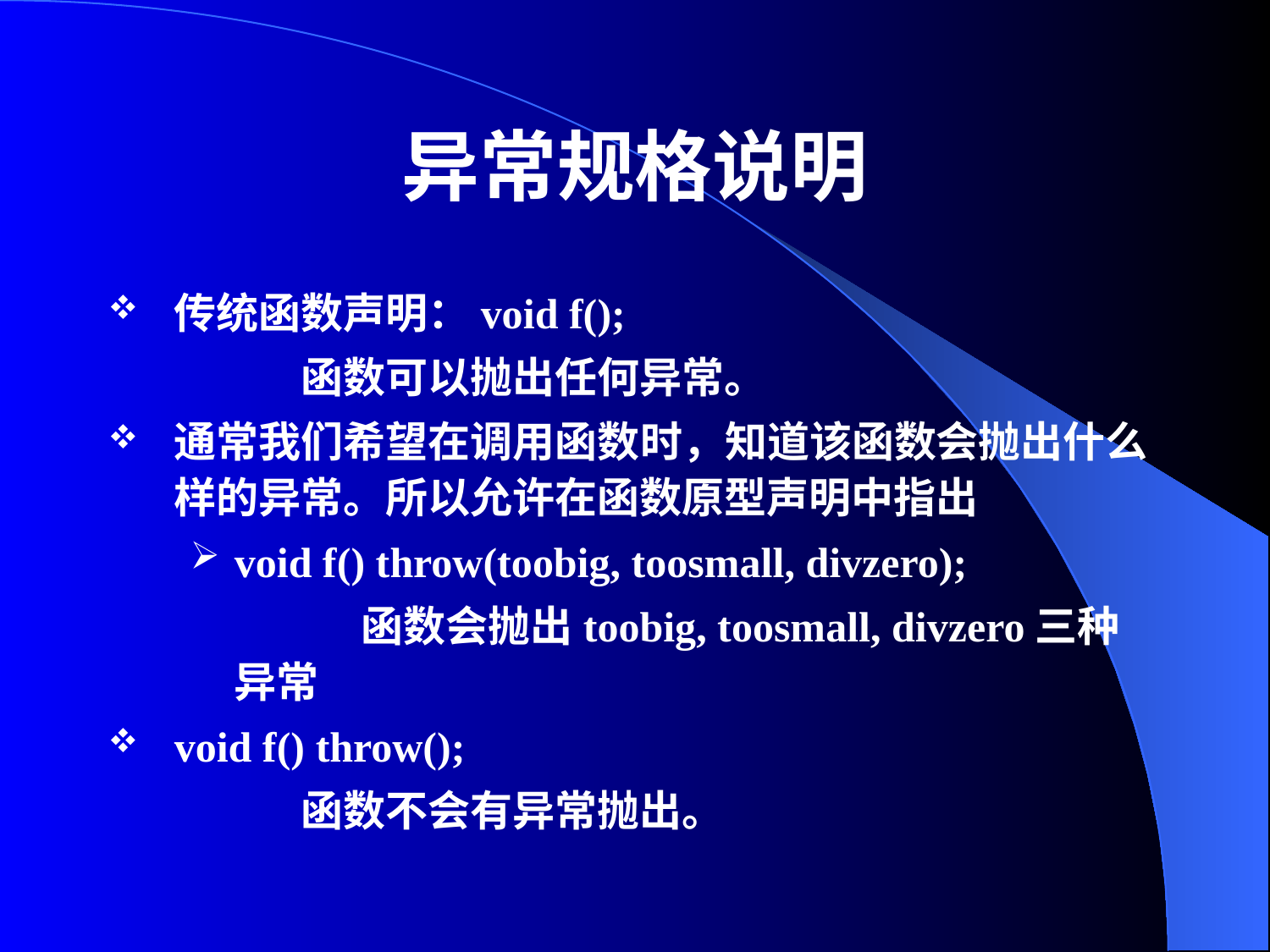

# 异常规格说明
传统函数声明：void f();
		函数可以抛出任何异常。
通常我们希望在调用函数时，知道该函数会抛出什么样的异常。所以允许在函数原型声明中指出
void f() throw(toobig, toosmall, divzero);
		函数会抛出toobig, toosmall, divzero三种异常
void f() throw();
		函数不会有异常抛出。